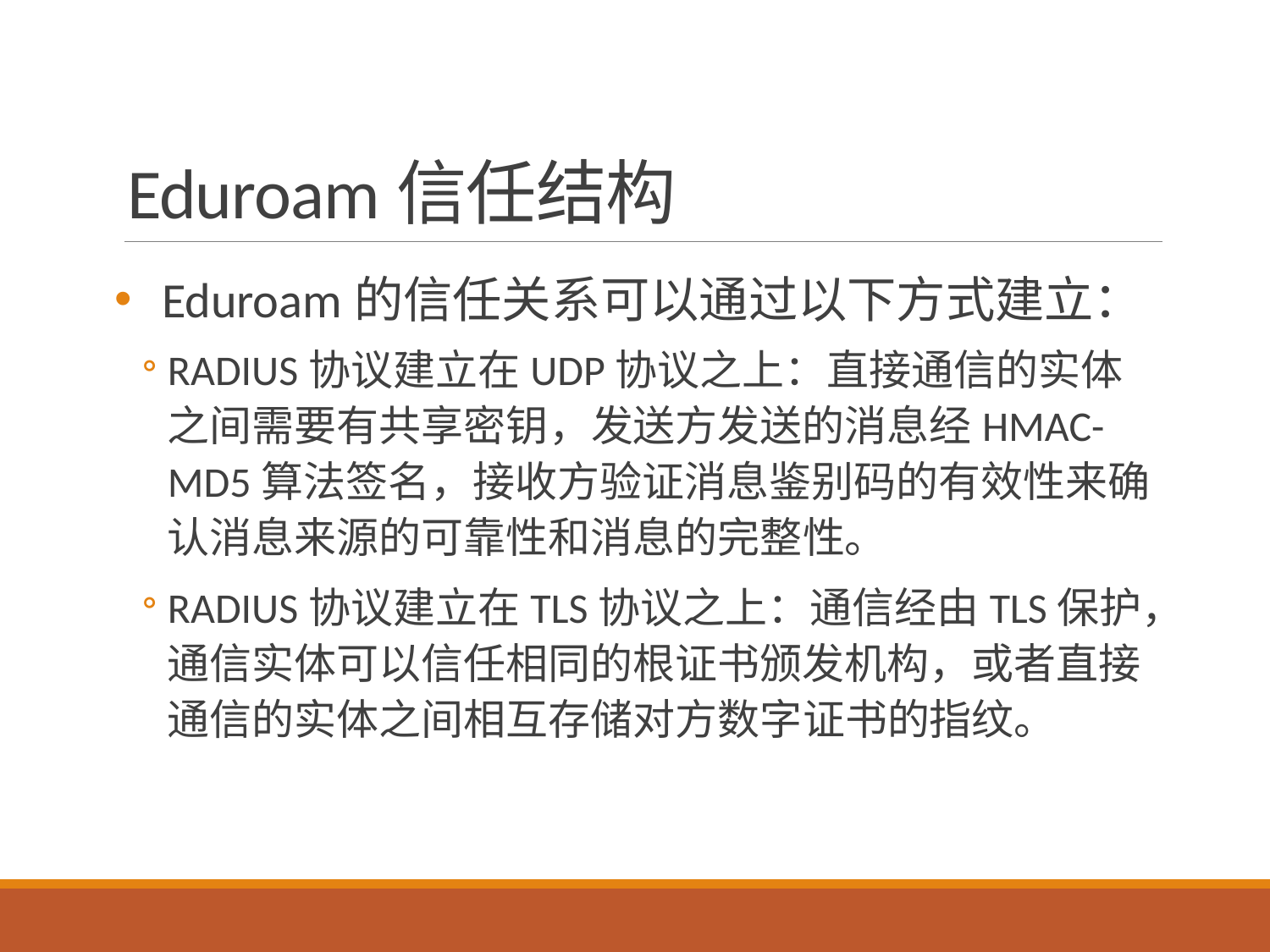

# Eduroam信任结构
Eduroam的信任关系可以通过以下方式建立：
RADIUS协议建立在UDP协议之上：直接通信的实体之间需要有共享密钥，发送方发送的消息经HMAC-MD5算法签名，接收方验证消息鉴别码的有效性来确认消息来源的可靠性和消息的完整性。
RADIUS协议建立在TLS协议之上：通信经由TLS保护，通信实体可以信任相同的根证书颁发机构，或者直接通信的实体之间相互存储对方数字证书的指纹。

34